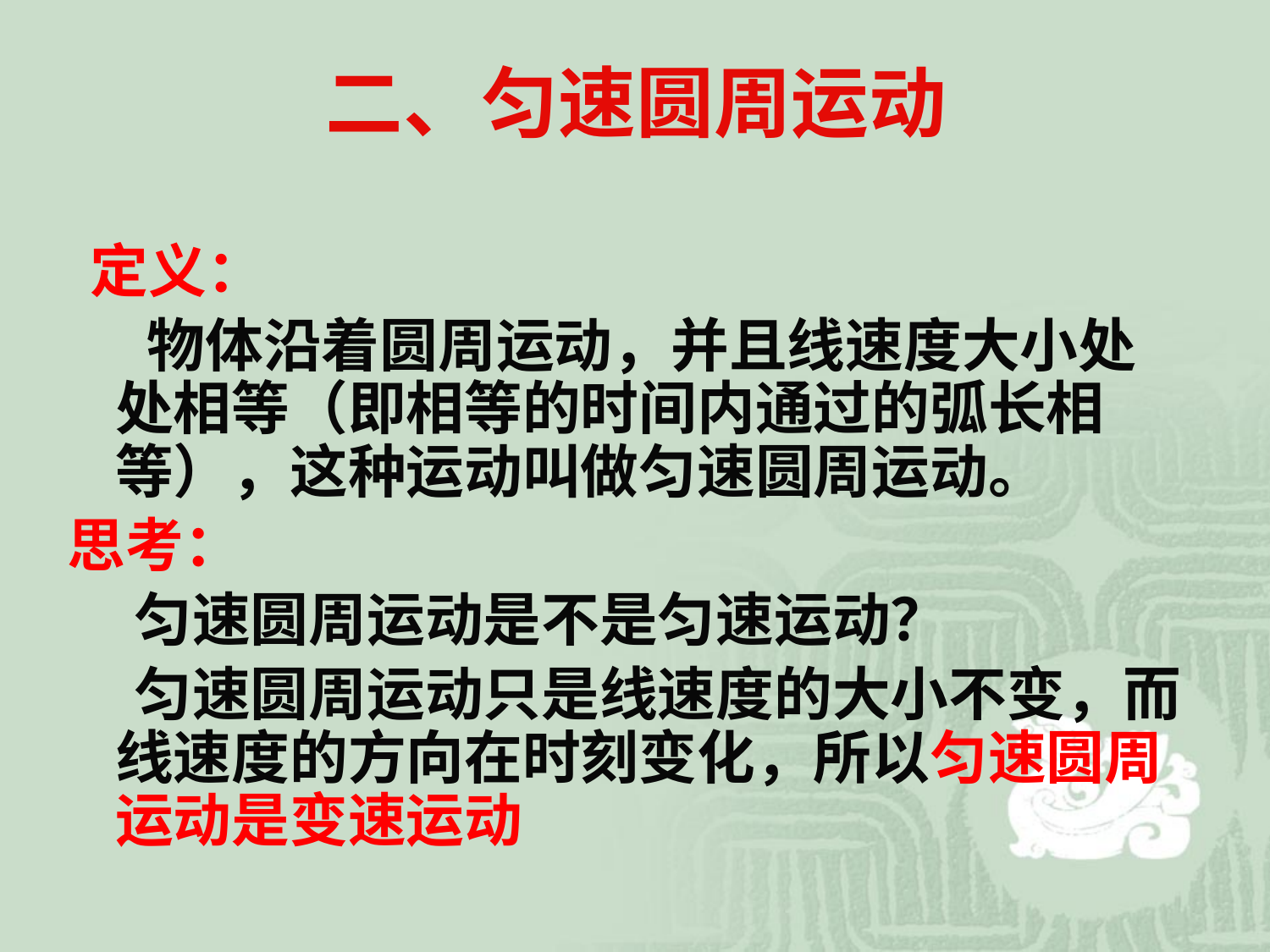

# 二、匀速圆周运动
 定义：
     物体沿着圆周运动，并且线速度大小处处相等（即相等的时间内通过的弧长相等），这种运动叫做匀速圆周运动。
思考：
    匀速圆周运动是不是匀速运动？
    匀速圆周运动只是线速度的大小不变，而线速度的方向在时刻变化，所以匀速圆周运动是变速运动